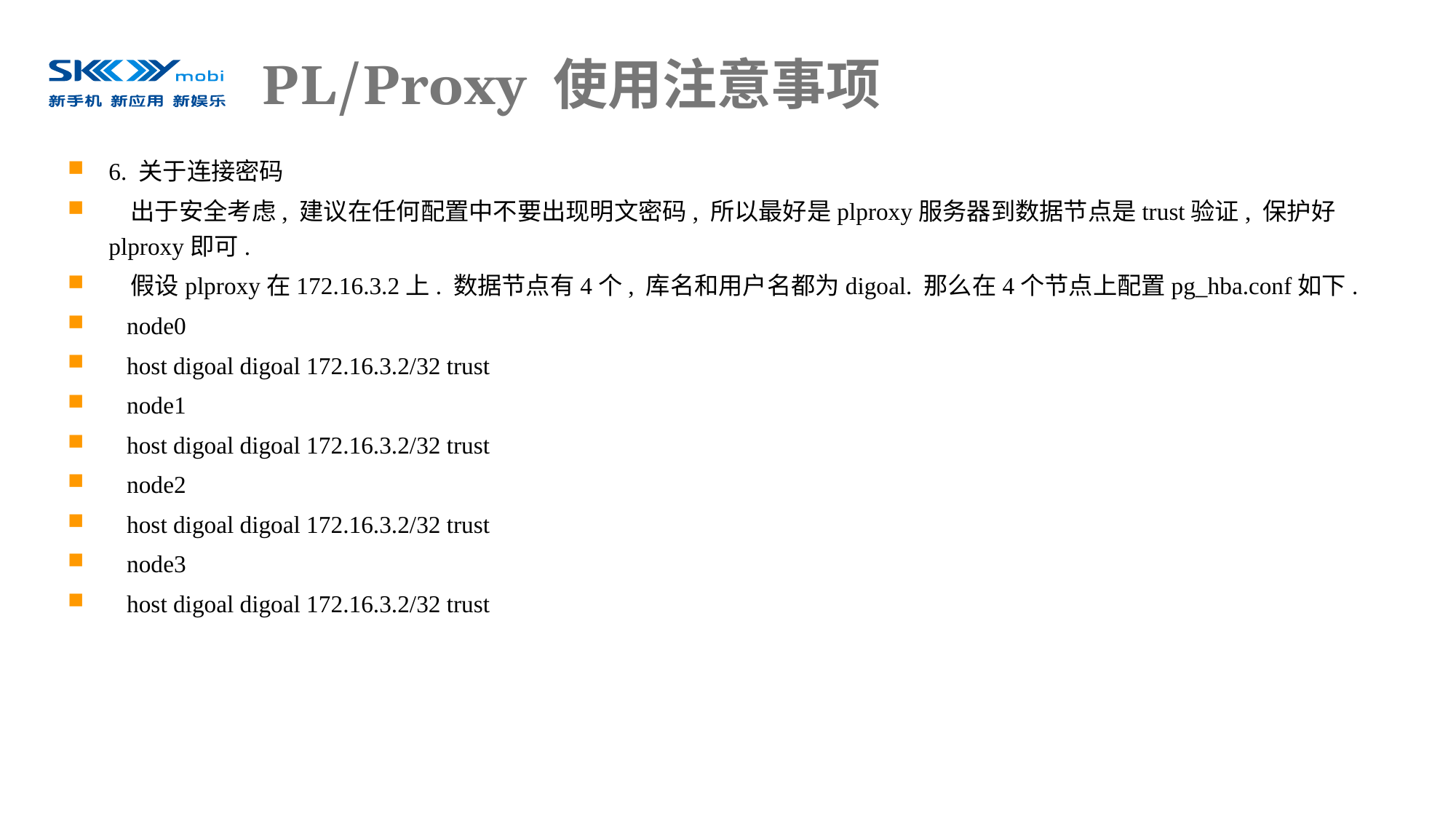

# PL/Proxy 使用注意事项
6. 关于连接密码
   出于安全考虑, 建议在任何配置中不要出现明文密码, 所以最好是plproxy服务器到数据节点是trust验证, 保护好plproxy即可.
   假设plproxy在172.16.3.2上. 数据节点有4个, 库名和用户名都为digoal. 那么在4个节点上配置pg_hba.conf如下.
   node0
   host digoal digoal 172.16.3.2/32 trust
   node1
   host digoal digoal 172.16.3.2/32 trust
   node2
   host digoal digoal 172.16.3.2/32 trust
   node3
   host digoal digoal 172.16.3.2/32 trust